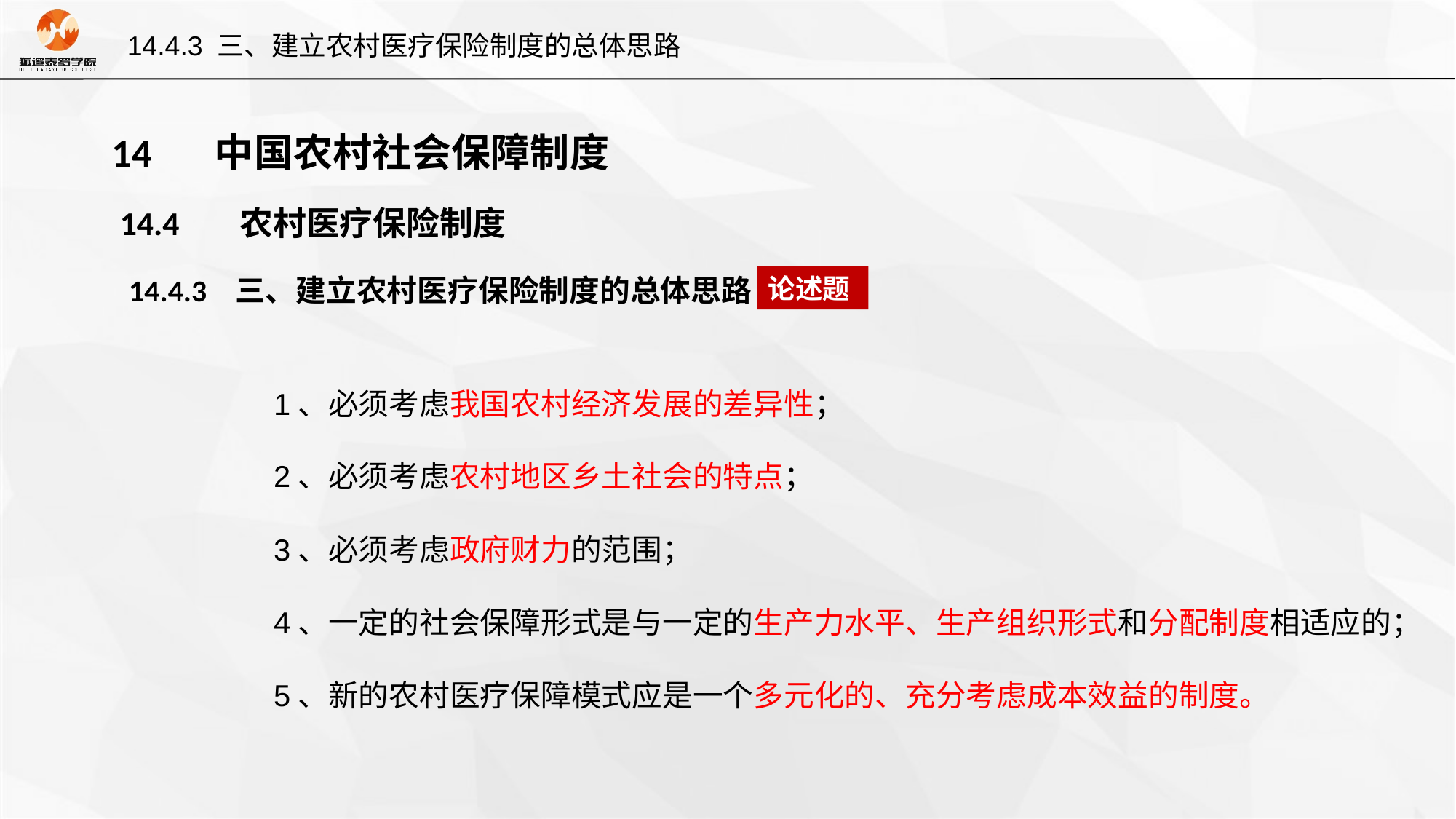

14.4.3 三、建立农村医疗保险制度的总体思路
14      中国农村社会保障制度
　14.4.3   三、建立农村医疗保险制度的总体思路
14.4       农村医疗保险制度
论述题
1、必须考虑我国农村经济发展的差异性；
2、必须考虑农村地区乡土社会的特点；
3、必须考虑政府财力的范围；
4、一定的社会保障形式是与一定的生产力水平、生产组织形式和分配制度相适应的；
5、新的农村医疗保障模式应是一个多元化的、充分考虑成本效益的制度。